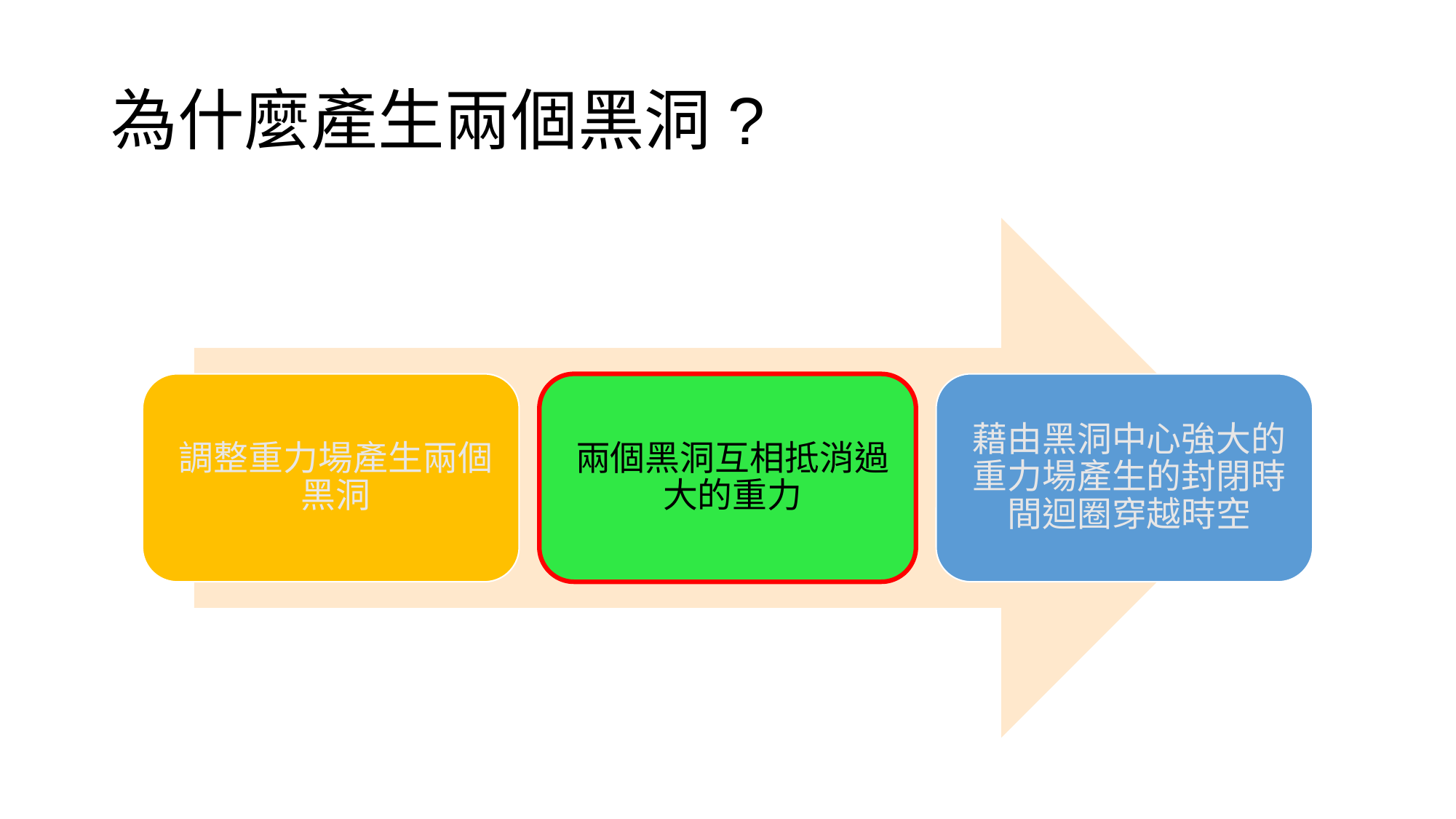

# 為什麼產生兩個黑洞?
調整重力場產生兩個黑洞
兩個黑洞互相抵消過大的重力
藉由黑洞中心強大的重力場產生的封閉時間迴圈穿越時空